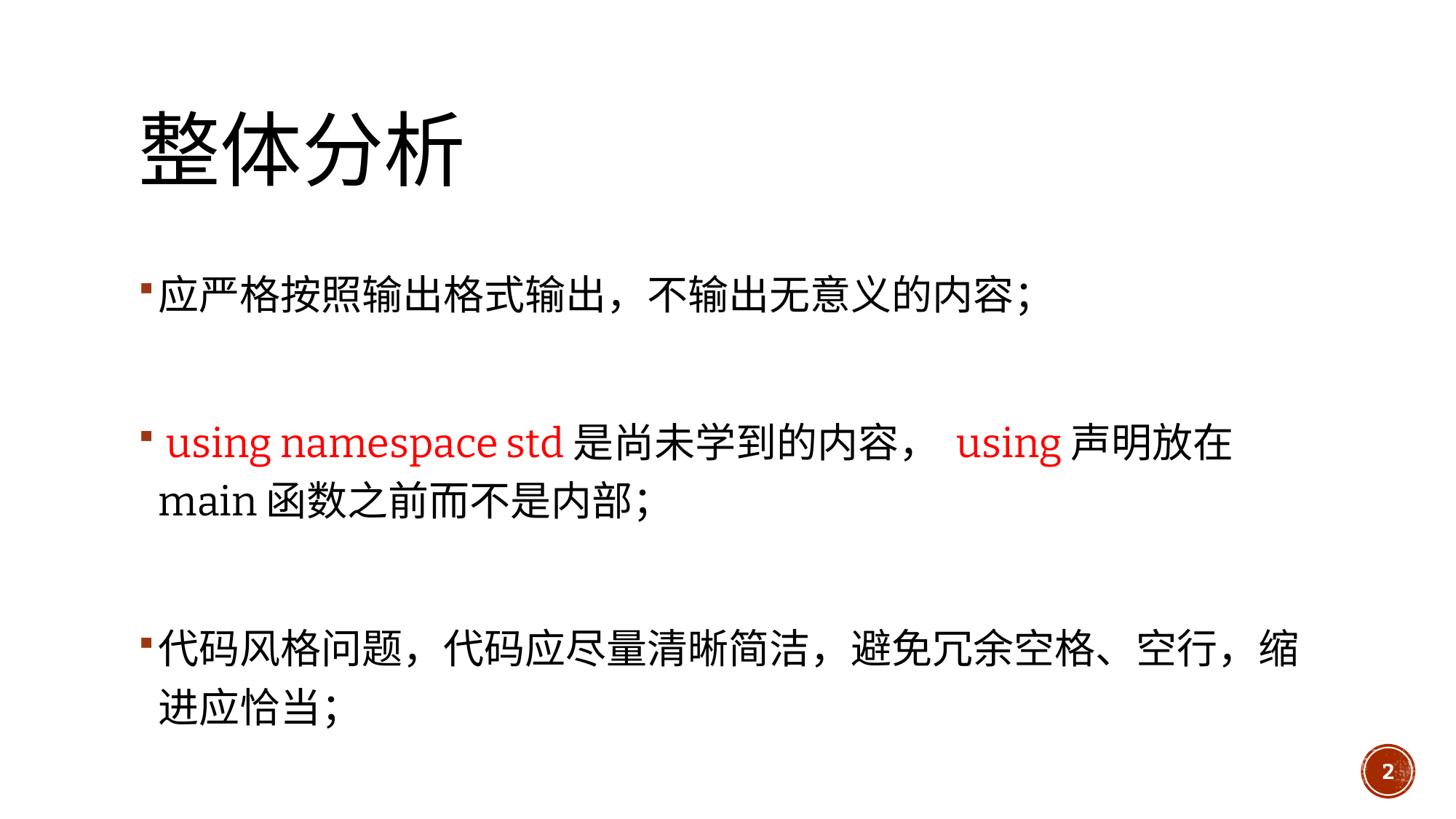

# 整体分析
应严格按照输出格式输出，不输出无意义的内容；

 using namespace std是尚未学到的内容， using声明放在main函数之前而不是内部；

代码风格问题，代码应尽量清晰简洁，避免冗余空格、空行，缩进应恰当；

2